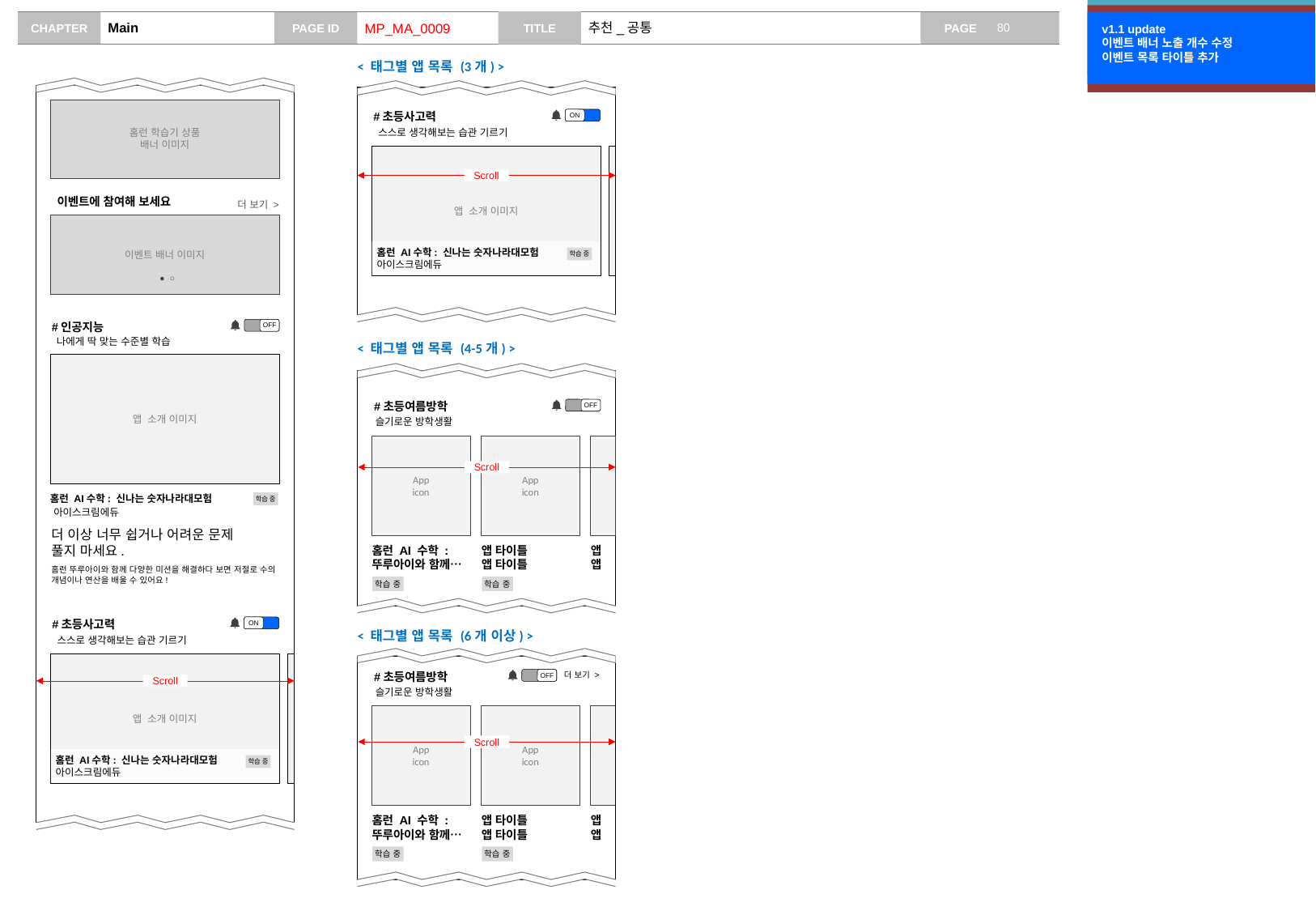

v0.3 update
모바일 화면 추가

v0.9 update
홈런 학습기 상품 배너 이미지 추가
태그별 앱 목록 별도 정의
v1.1 update
이벤트 배너 노출 개수 수정
이벤트 목록 타이틀 추가

# Main
MP_MA_0009
추천_공통
< 태그별 앱 목록 (3개) >

홈런 학습기 상품
배너 이미지
#초등사고력
스스로 생각해보는 습관 기르기

ON

앱  소개 이미지

Scroll

이벤트에 참여해 보세요
더 보기 >
이벤트 배너 이미지
홈런 AI수학: 신나는 숫자나라대모험
아이스크림에듀

학습 중
●○
#인공지능

OFF

나에게 딱 맞는 수준별 학습
< 태그별 앱 목록 (4-5개) >
앱  소개 이미지

#초등여름방학

OFF

슬기로운 방학생활
App
icon
홈런 AI 수학 :
뚜루아이와 함께…
학습 중
App
icon
앱 타이틀
앱 타이틀
학습 중

앱
앱
Scroll

홈런 AI수학: 신나는 숫자나라대모험
학습 중
아이스크림에듀
더 이상 너무 쉽거나 어려운 문제
풀지 마세요.
홈런 뚜루아이와 함께 다양한 미션을 해결하다 보면 저절로 수의 개념이나 연산을 배울 수 있어요!

#초등사고력
스스로 생각해보는 습관 기르기

ON

< 태그별 앱 목록 (6개 이상) >
앱  소개 이미지

#초등여름방학

OFF

더 보기 >
Scroll
슬기로운 방학생활

App
icon
홈런 AI 수학 :
뚜루아이와 함께…
학습 중
App
icon
앱 타이틀
앱 타이틀
학습 중

앱
앱
Scroll
홈런 AI수학: 신나는 숫자나라대모험
아이스크림에듀

학습 중